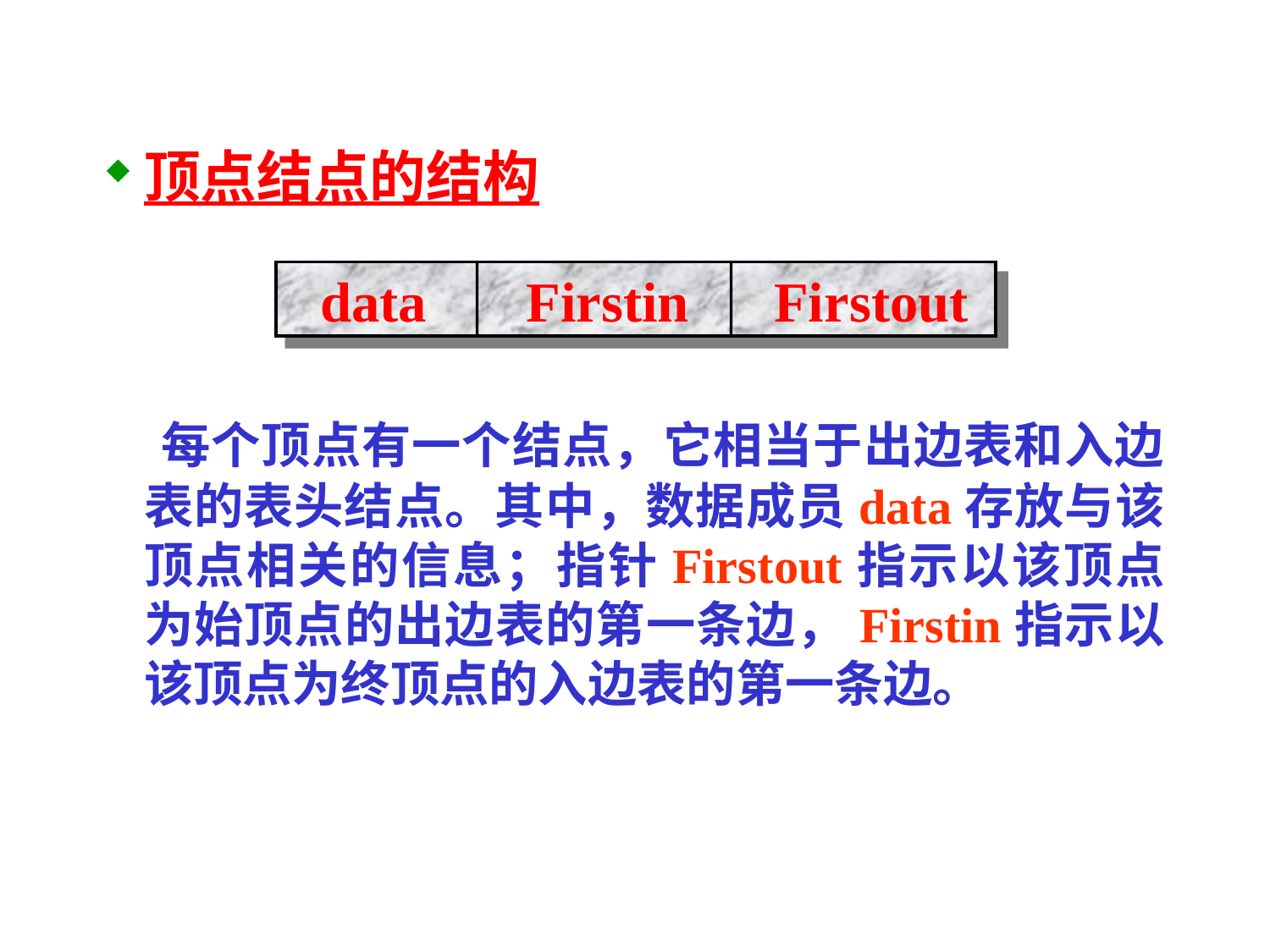

顶点结点的结构

   每个顶点有一个结点，它相当于出边表和入边表的表头结点。其中，数据成员data存放与该顶点相关的信息；指针Firstout指示以该顶点为始顶点的出边表的第一条边，Firstin指示以该顶点为终顶点的入边表的第一条边。
   data       Firstin      Firstout

63